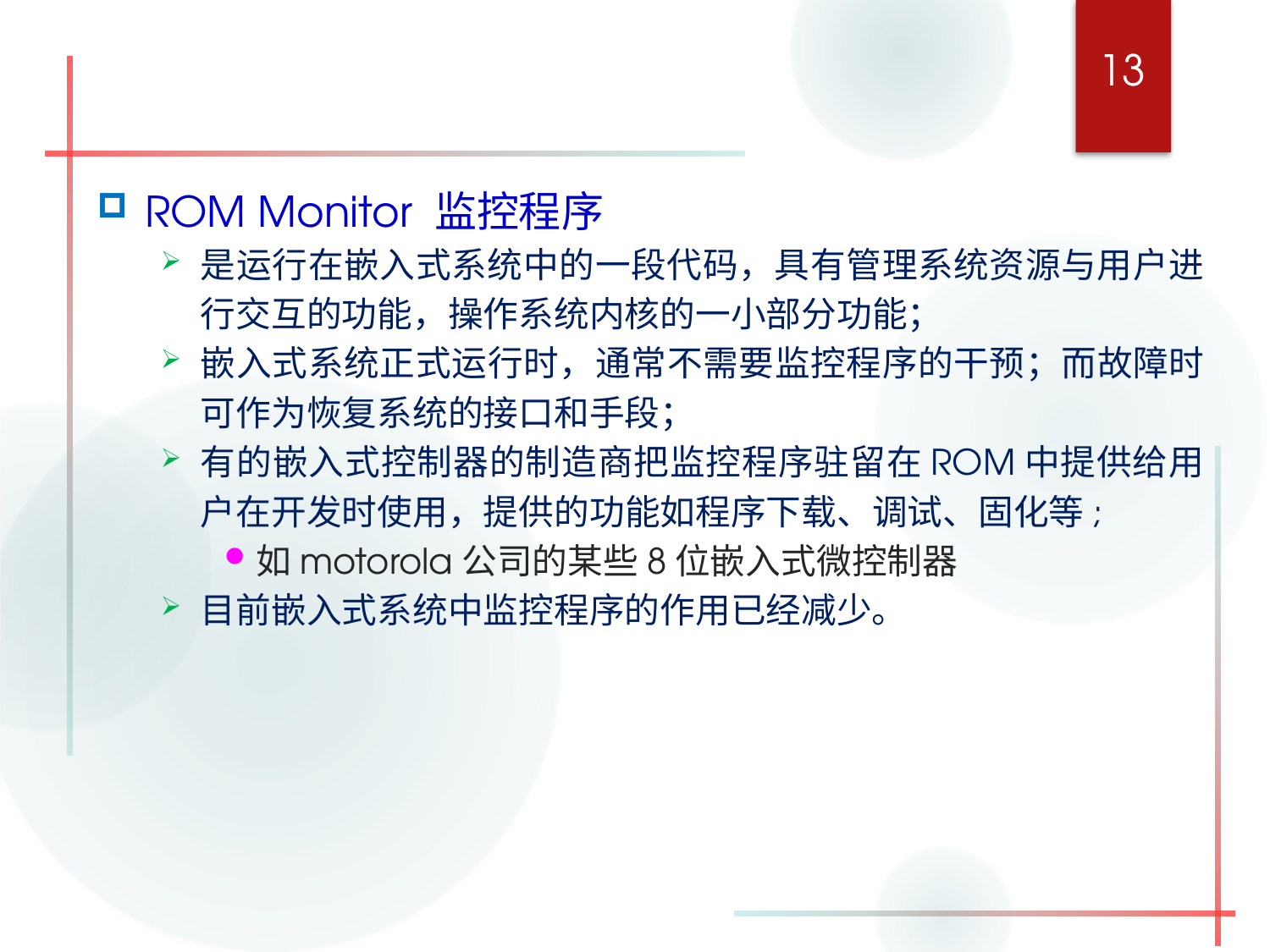

13
#
ROM Monitor 监控程序
是运行在嵌入式系统中的一段代码，具有管理系统资源与用户进行交互的功能，操作系统内核的一小部分功能；
嵌入式系统正式运行时，通常不需要监控程序的干预；而故障时可作为恢复系统的接口和手段；
有的嵌入式控制器的制造商把监控程序驻留在ROM中提供给用户在开发时使用，提供的功能如程序下载、调试、固化等;
如motorola公司的某些8位嵌入式微控制器
目前嵌入式系统中监控程序的作用已经减少。